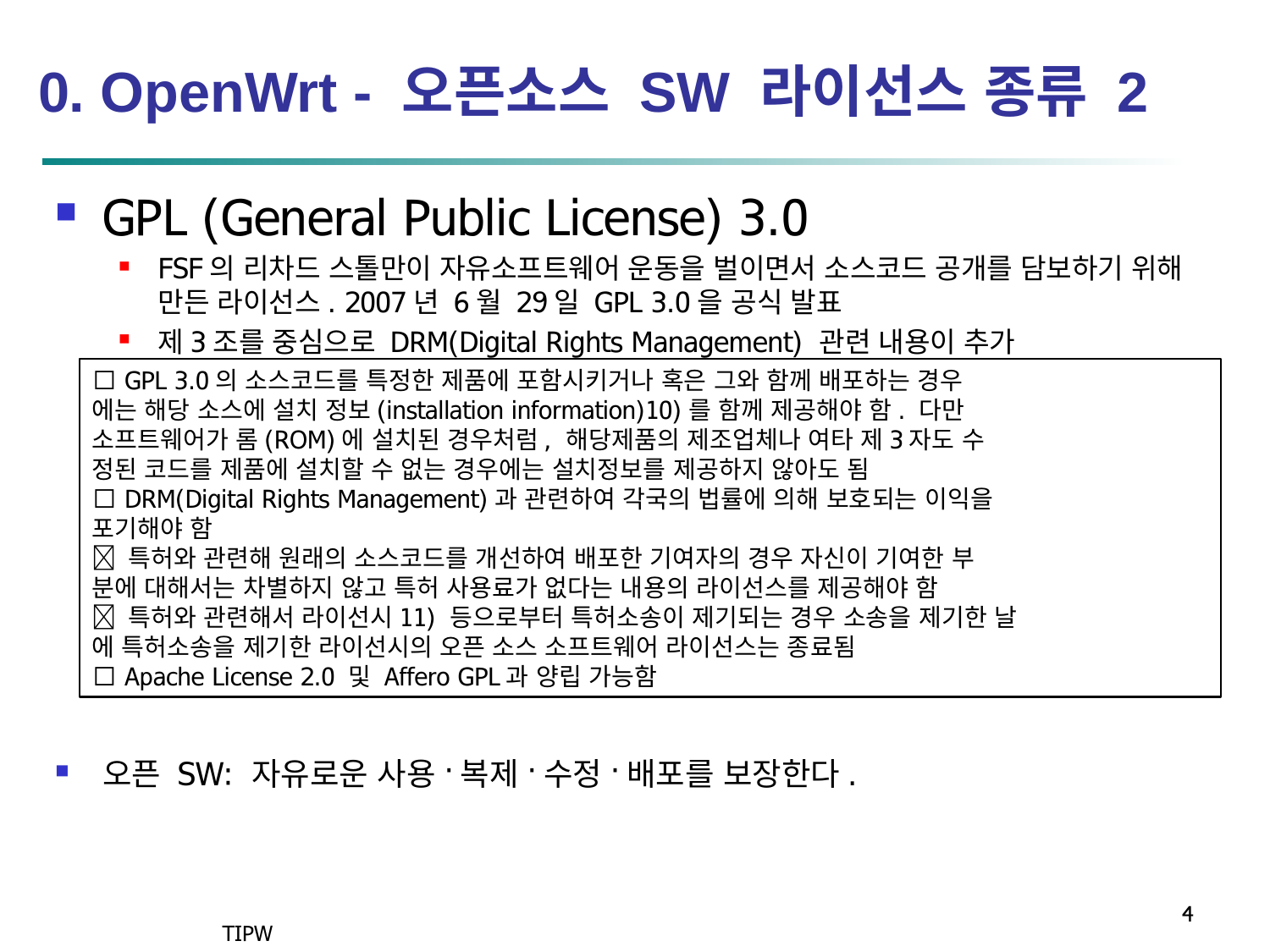

# 0. OpenWrt - 오픈소스 SW 라이선스 종류 2
GPL (General Public License) 3.0
FSF의 리차드 스톨만이 자유소프트웨어 운동을 벌이면서 소스코드 공개를 담보하기 위해 만든 라이선스. 2007년 6월 29일 GPL 3.0을 공식 발표
제3조를 중심으로 DRM(Digital Rights Management) 관련 내용이 추가

오픈 SW: 자유로운 사용·복제·수정·배포를 보장한다.
􀁹 GPL 3.0의 소스코드를 특정한 제품에 포함시키거나 혹은 그와 함께 배포하는 경우
에는 해당 소스에 설치 정보(installation information)10)를 함께 제공해야 함. 다만
소프트웨어가 롬(ROM)에 설치된 경우처럼, 해당제품의 제조업체나 여타 제3자도 수
정된 코드를 제품에 설치할 수 없는 경우에는 설치정보를 제공하지 않아도 됨
􀁹 DRM(Digital Rights Management)과 관련하여 각국의 법률에 의해 보호되는 이익을
포기해야 함
􀁹 특허와 관련해 원래의 소스코드를 개선하여 배포한 기여자의 경우 자신이 기여한 부
분에 대해서는 차별하지 않고 특허 사용료가 없다는 내용의 라이선스를 제공해야 함
􀁹 특허와 관련해서 라이선시11) 등으로부터 특허소송이 제기되는 경우 소송을 제기한 날
에 특허소송을 제기한 라이선시의 오픈 소스 소프트웨어 라이선스는 종료됨
􀁹 Apache License 2.0 및 Affero GPL과 양립 가능함
4
TIPW